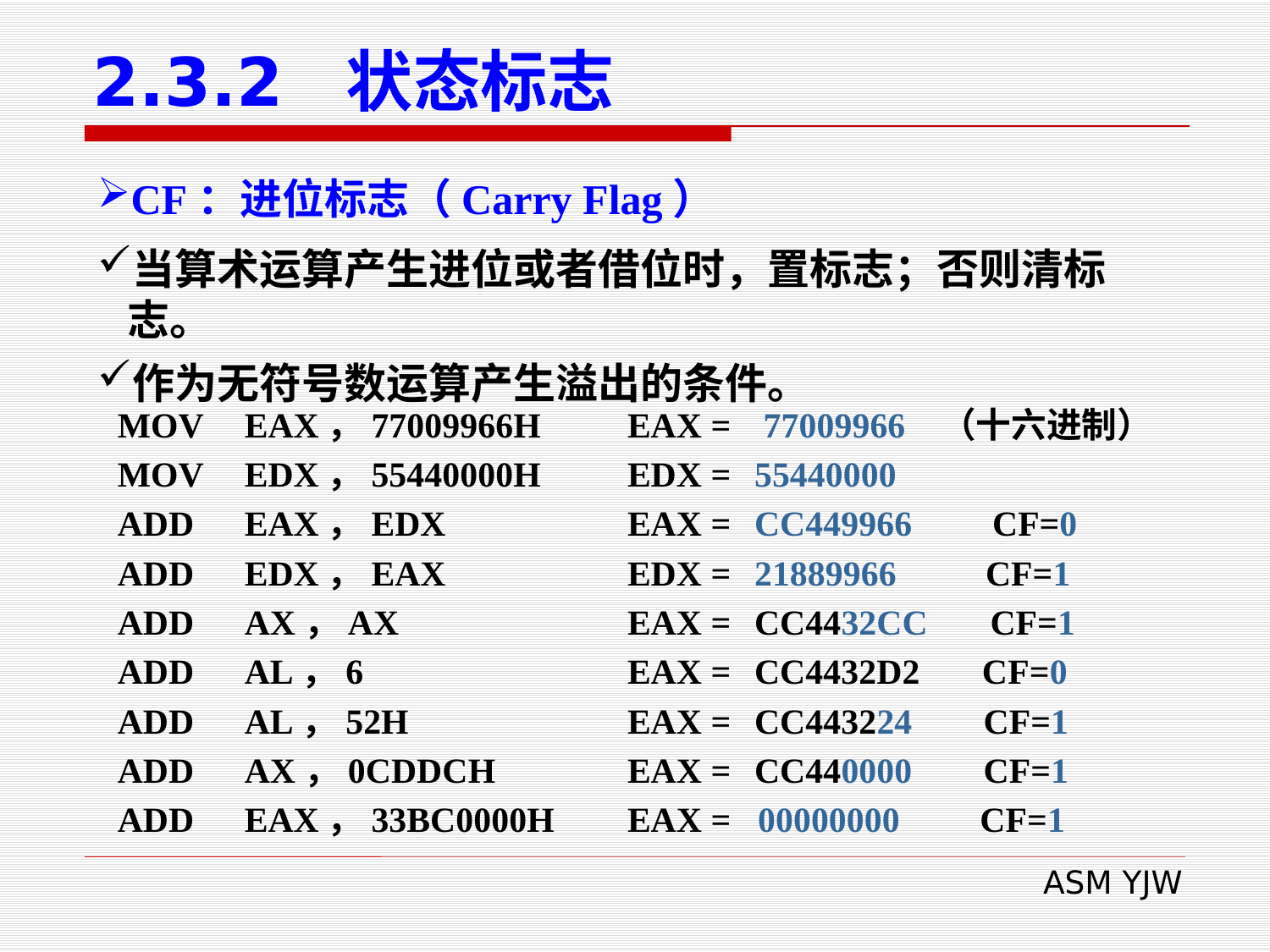

# 2.3.2  状态标志
CF：进位标志（Carry Flag）
当算术运算产生进位或者借位时，置标志；否则清标志。
作为无符号数运算产生溢出的条件。
MOV	EAX，77009966H
MOV	EDX，55440000H
ADD	EAX，EDX
ADD	EDX，EAX
ADD	AX，AX
ADD	AL，6
ADD	AL，52H
ADD	AX，0CDDCH
ADD	EAX，33BC0000H
EAX =	 77009966   （十六进制）
EDX =	55440000
EAX =	CC449966         CF=0
EDX =	21889966          CF=1
EAX =	CC4432CC       CF=1
EAX =	CC4432D2       CF=0
EAX =	CC443224        CF=1
EAX =	CC440000        CF=1
EAX =   00000000         CF=1